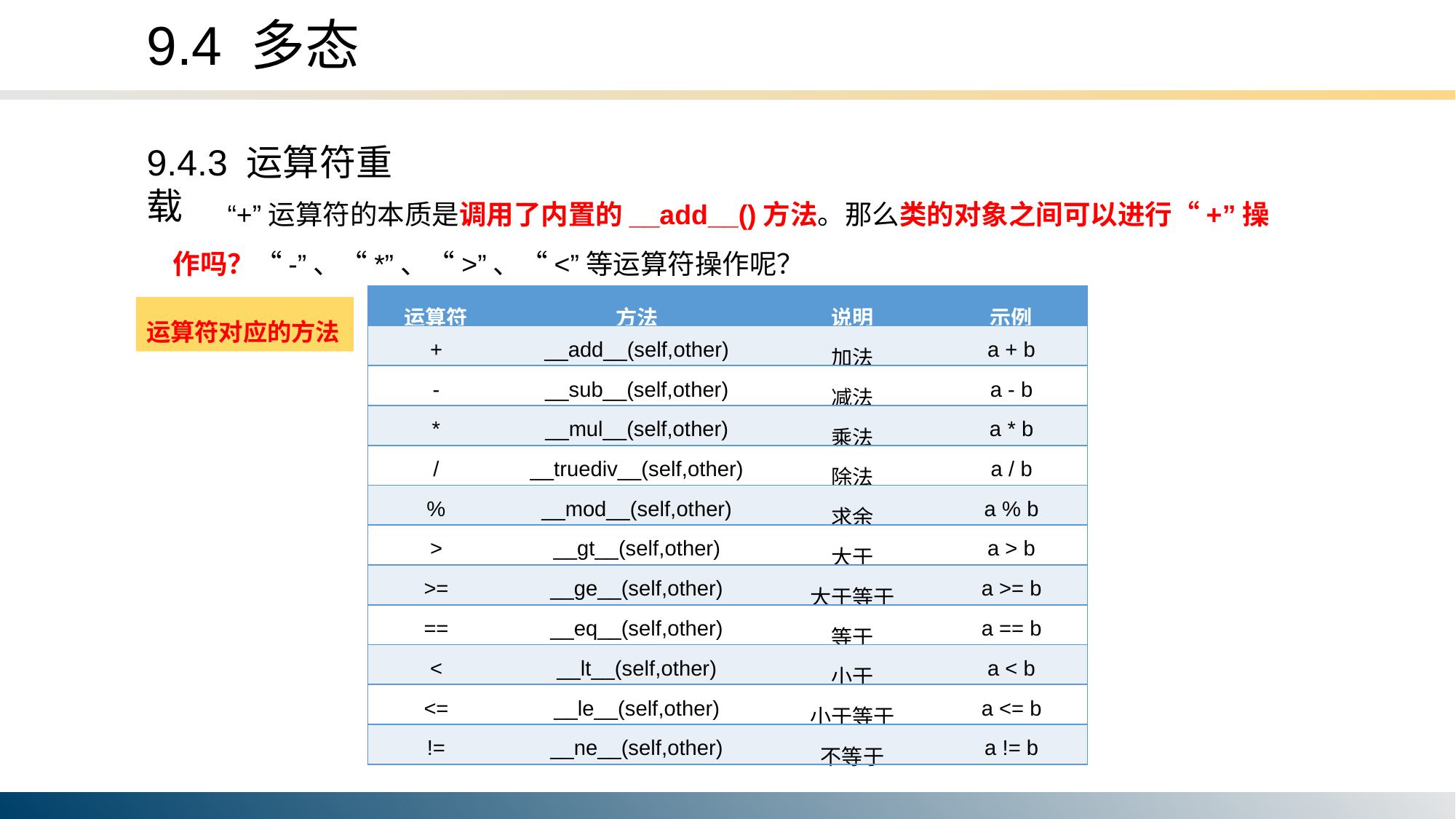

9.4 多态
9.4.3 运算符重载
“+”运算符的本质是调用了内置的__add__()方法。那么类的对象之间可以进行“+”操作吗？“-”、“*”、“>”、“<”等运算符操作呢？
| 运算符 | 方法 | 说明 | 示例 |
| --- | --- | --- | --- |
| + | \_\_add\_\_(self,other) | 加法 | a + b |
| - | \_\_sub\_\_(self,other) | 减法 | a - b |
| \* | \_\_mul\_\_(self,other) | 乘法 | a \* b |
| / | \_\_truediv\_\_(self,other) | 除法 | a / b |
| % | \_\_mod\_\_(self,other) | 求余 | a % b |
| > | \_\_gt\_\_(self,other) | 大于 | a > b |
| >= | \_\_ge\_\_(self,other) | 大于等于 | a >= b |
| == | \_\_eq\_\_(self,other) | 等于 | a == b |
| < | \_\_lt\_\_(self,other) | 小于 | a < b |
| <= | \_\_le\_\_(self,other) | 小于等于 | a <= b |
| != | \_\_ne\_\_(self,other) | 不等于 | a != b |
运算符对应的方法